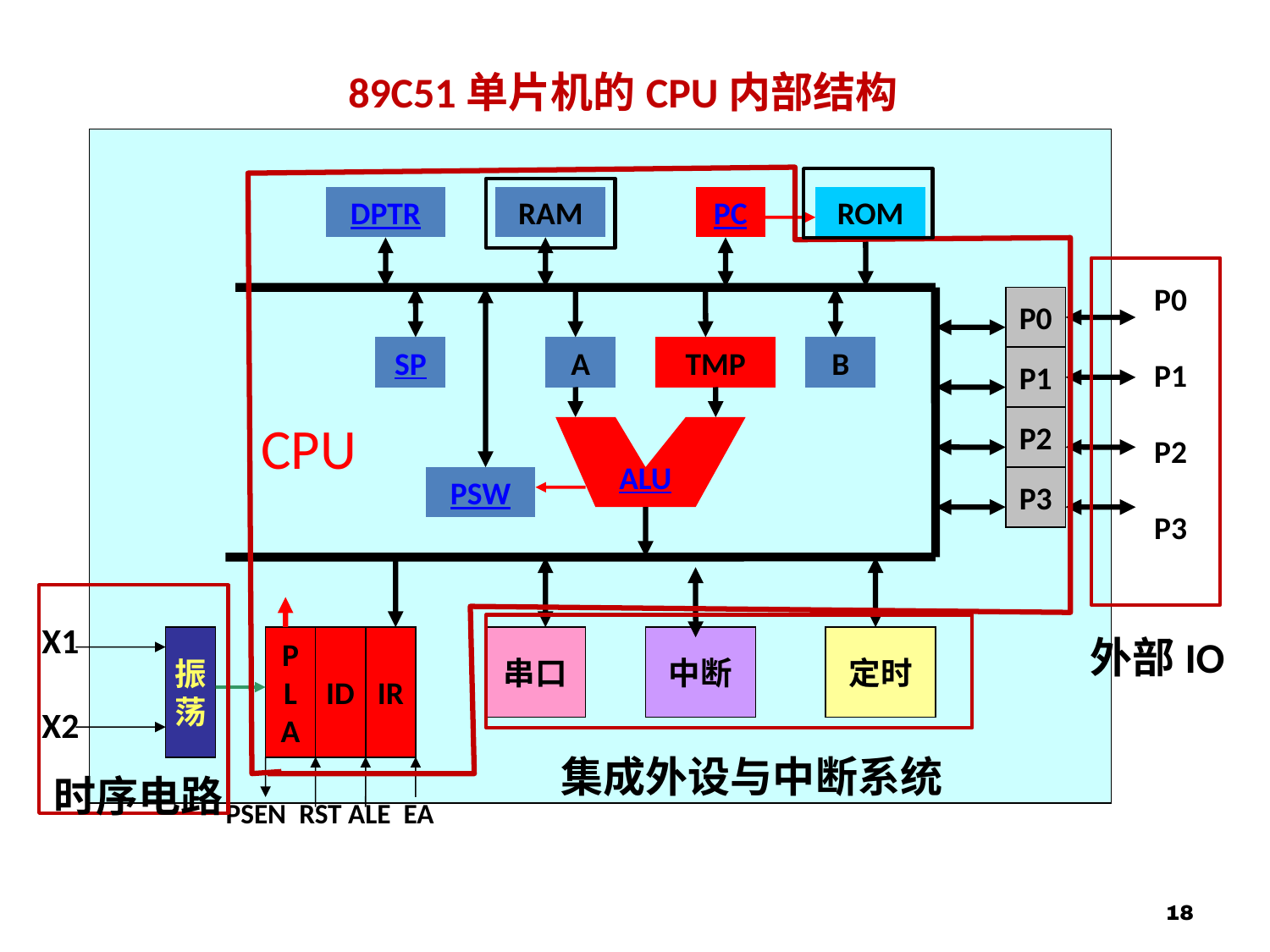

89C51单片机的CPU内部结构

DPTR
RAM
PC
ROM

P0

P0

P1

P2

P3

SP
A
TMP
B
P1

CPU
P2

ALU
PSW
P3

X1

X2
外部IO
振
荡
P
L
A
ID
IR
串口
中断
定时

集成外设与中断系统

时序电路
   PSEN  RST ALE  EA
18